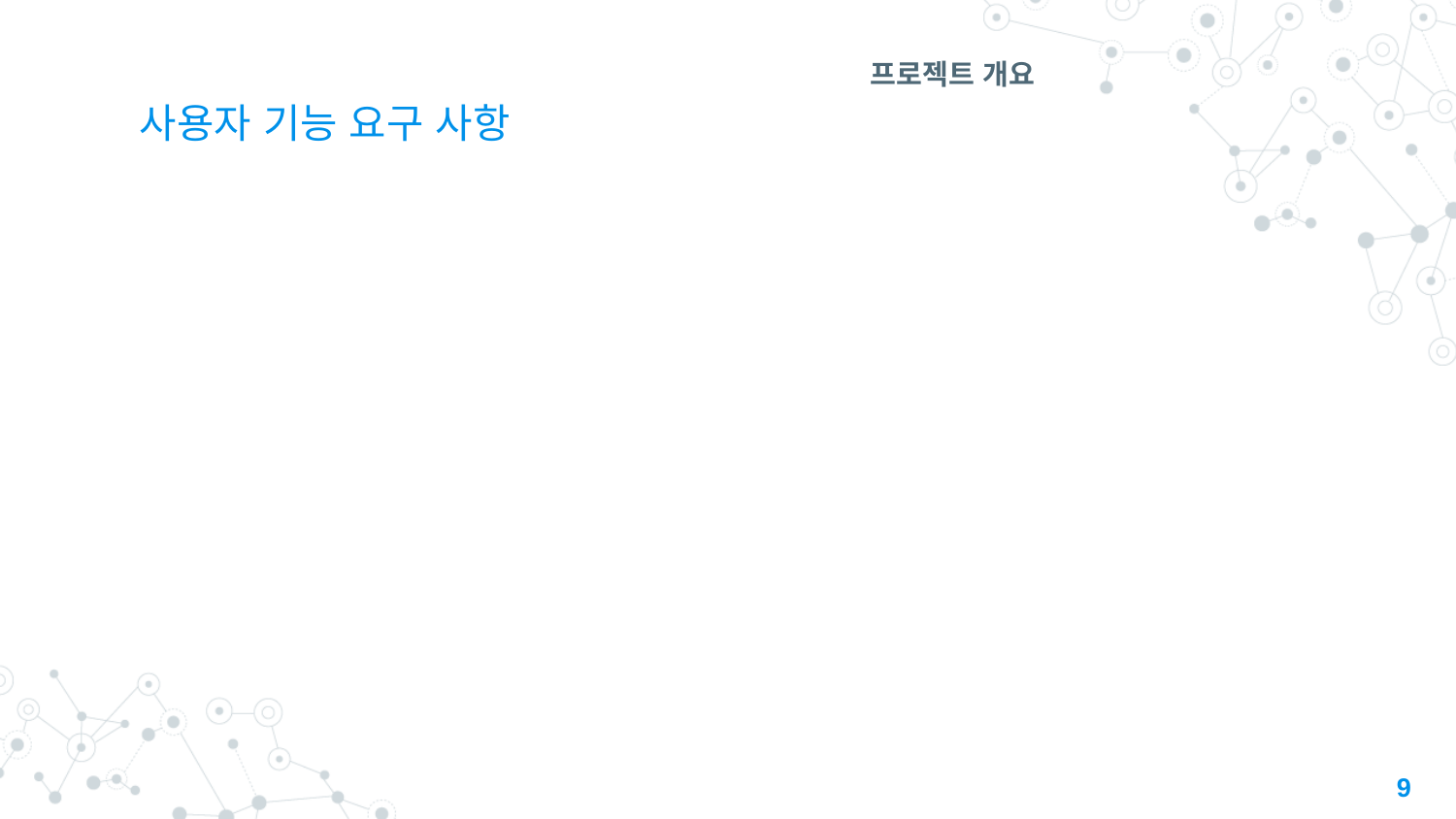

# 사용자 기능 요구 사항
프로젝트 개요

9